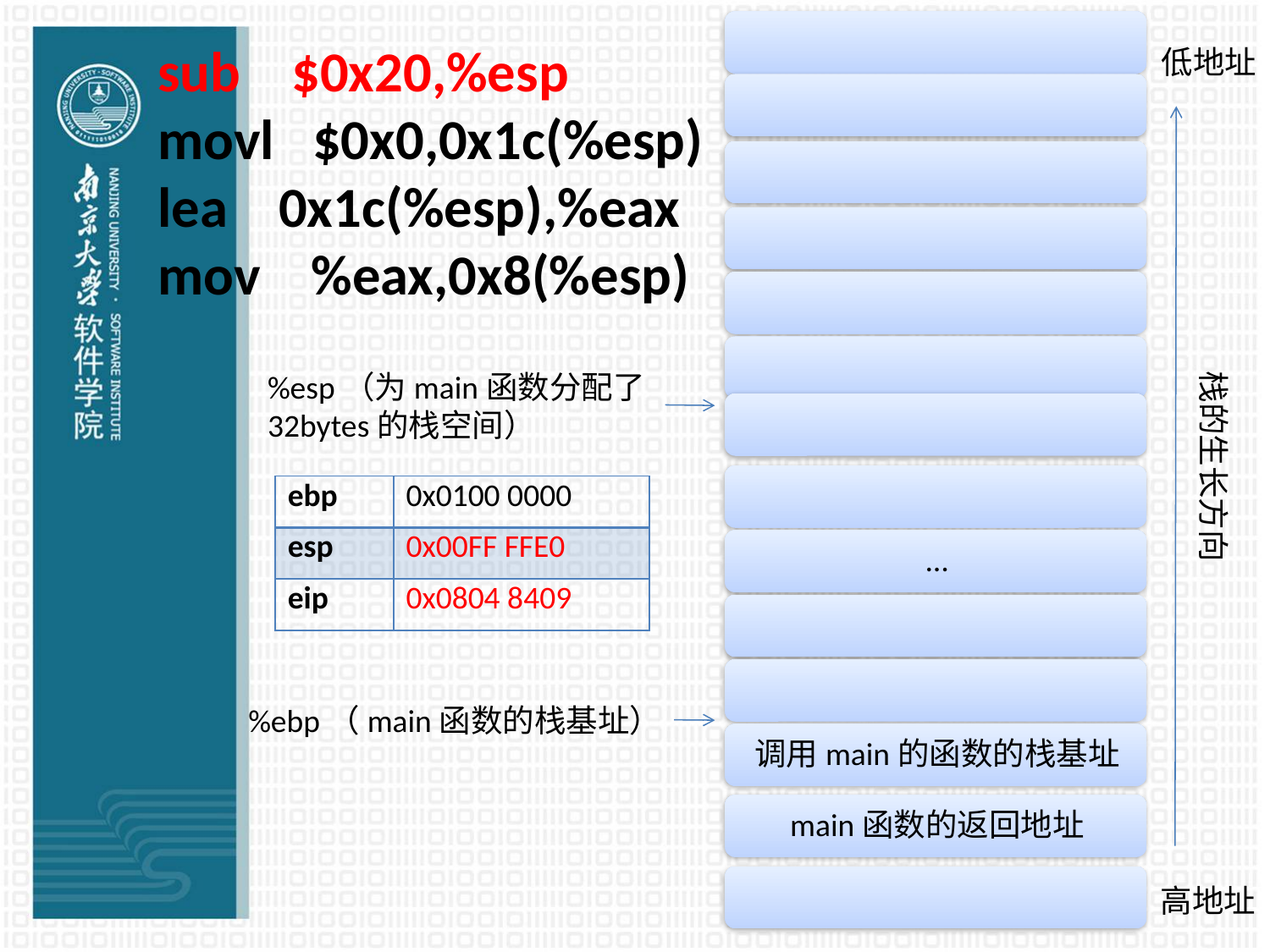

…

调用main的函数的栈基址
main函数的返回地址

# sub    $0x20,%esp movl   $0x0,0x1c(%esp) lea    0x1c(%esp),%eax mov    %eax,0x8(%esp)
低地址
栈的生长方向
%esp（为main函数分配了32bytes的栈空间）
| ebp | 0x0100 0000 |
| --- | --- |
| esp | 0x00FF FFE0 |
| eip | 0x0804 8409 |
%ebp（main函数的栈基址）
高地址